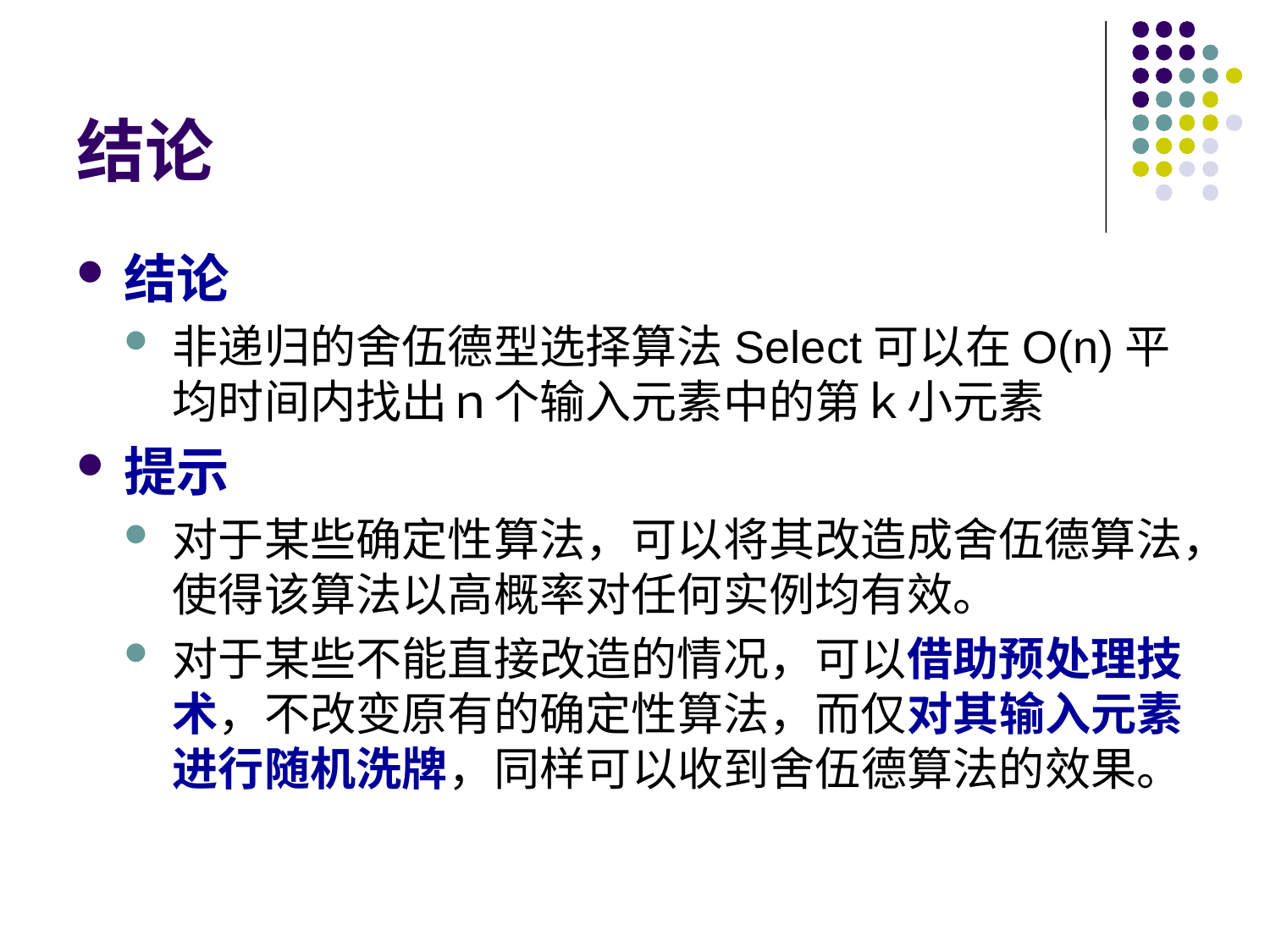

# 结论
结论
非递归的舍伍德型选择算法Select可以在O(n)平均时间内找出ｎ个输入元素中的第ｋ小元素
提示
对于某些确定性算法，可以将其改造成舍伍德算法，使得该算法以高概率对任何实例均有效。
对于某些不能直接改造的情况，可以借助预处理技术，不改变原有的确定性算法，而仅对其输入元素进行随机洗牌，同样可以收到舍伍德算法的效果。